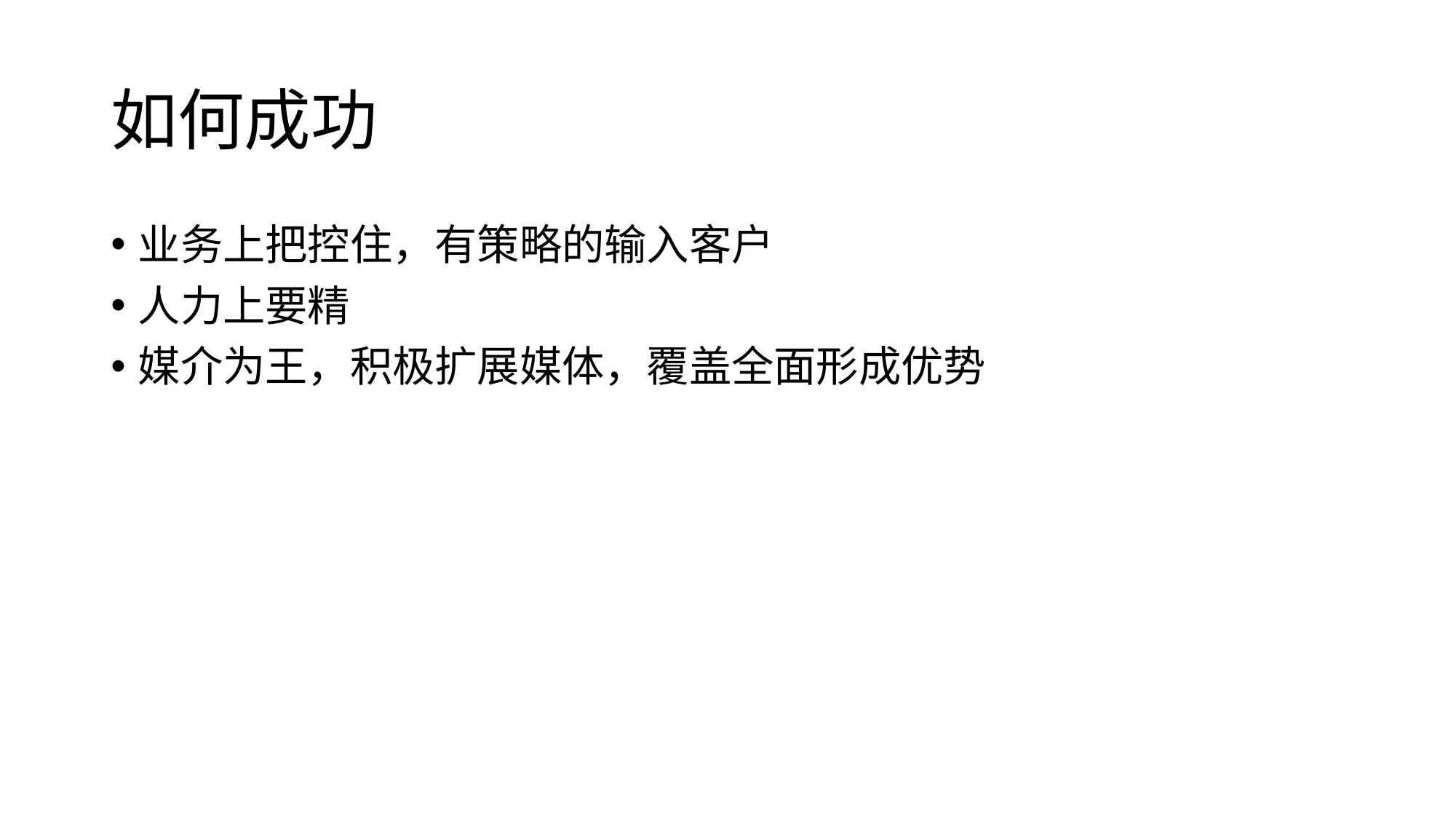

# 如何成功
业务上把控住，有策略的输入客户
人力上要精
媒介为王，积极扩展媒体，覆盖全面形成优势